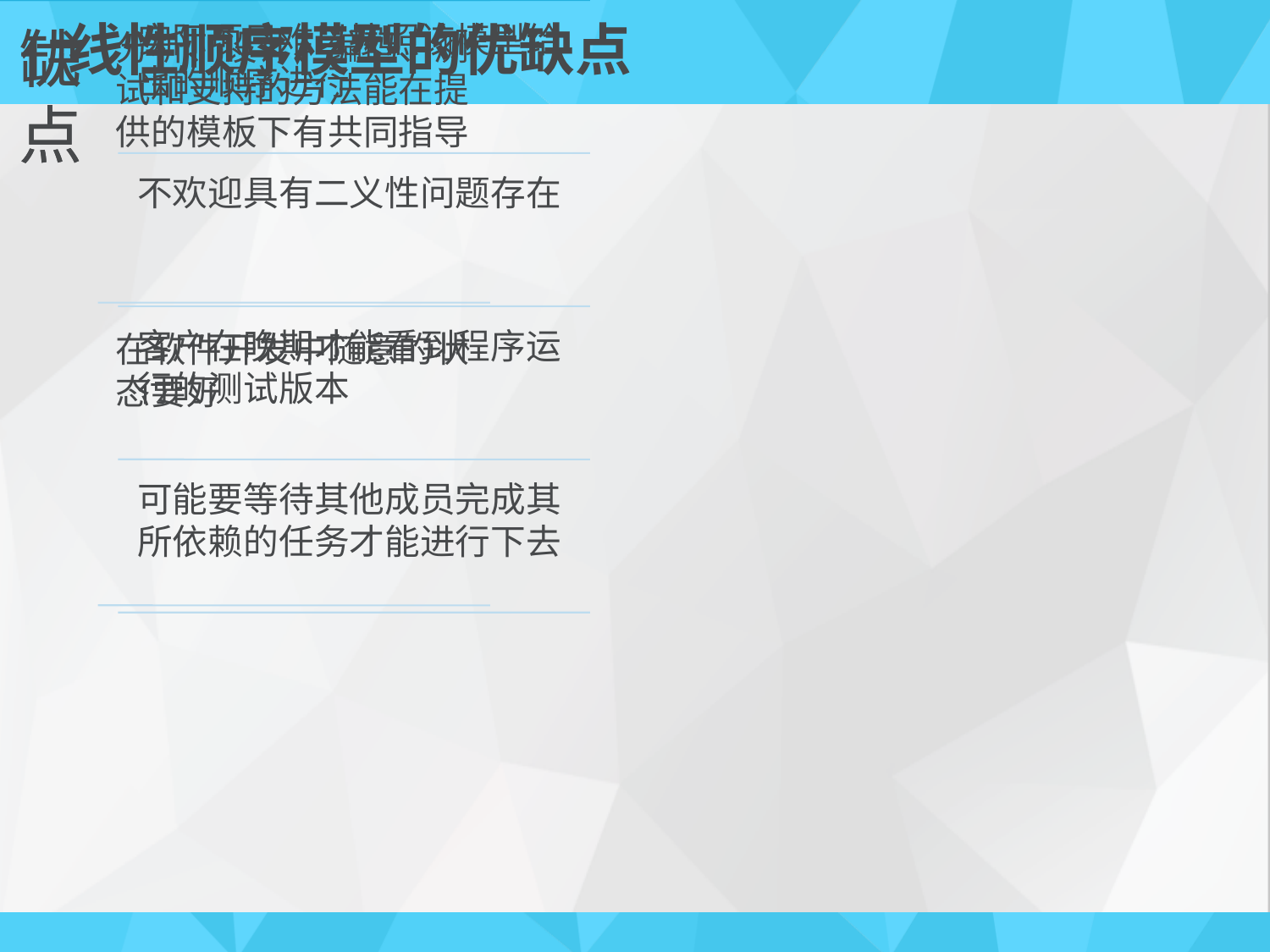

# 线性顺序模型的优缺点
优点
分析、设计、编码、测试和支持的方法能在提供的模板下有共同指导
在软件开发中随意的状态要好
缺点
实际项目难以按照该模型给出的顺序进行
不欢迎具有二义性问题存在
客户在晚期才能看到程序运行的测试版本
可能要等待其他成员完成其所依赖的任务才能进行下去